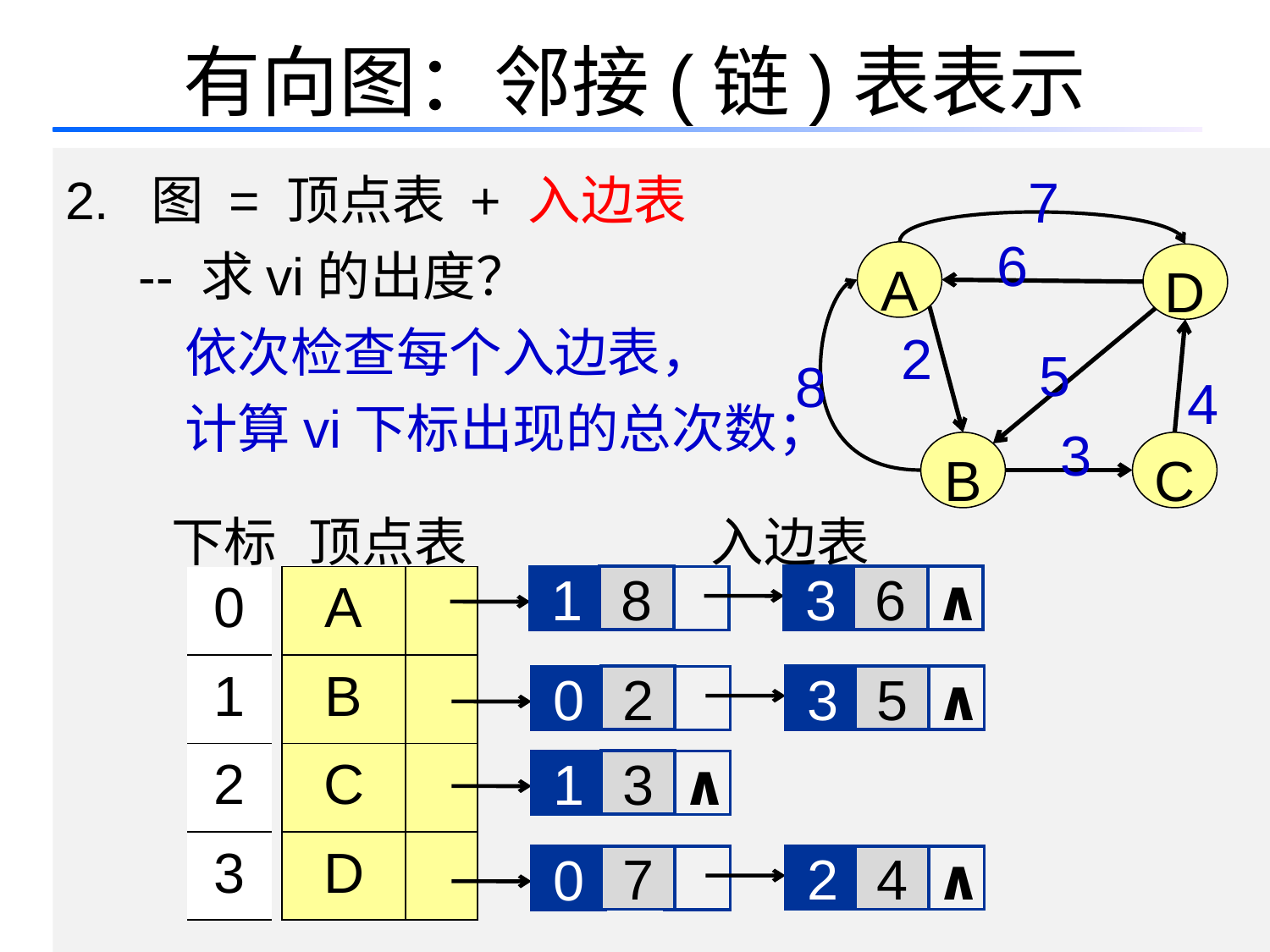

# 有向图：邻接(链)表表示

7
2.  图 = 顶点表 + 入边表
     -- 求vi的出度？
         依次检查每个入边表，
         计算vi下标出现的总次数；

6
A
D
2
5
8
4
3
B
C
下标
顶点表
入边表
8
3
6
 ∧
| 0 |
| --- |
| 1 |
| 2 |
| 3 |
| A |  |
| --- | --- |
| B |  |
| C |  |
| D |  |
1

2
3
5
 ∧
0

3
1
 ∧

7
2
4
 ∧
0